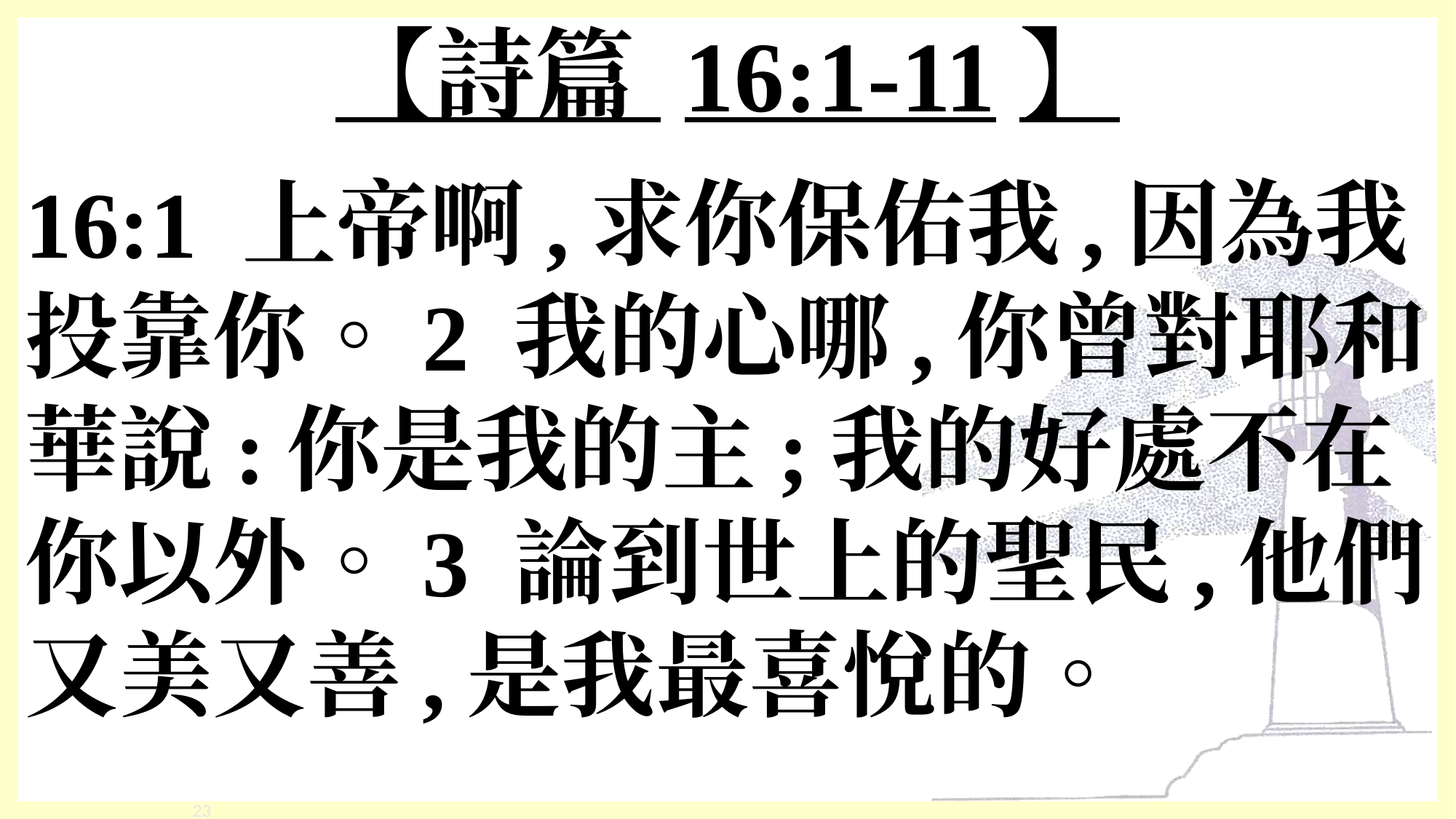

# 【詩篇 16:1-11】
16:1 上帝啊,求你保佑我,因為我投靠你。2 我的心哪,你曾對耶和華說:你是我的主;我的好處不在你以外。3 論到世上的聖民,他們又美又善,是我最喜悅的。
23